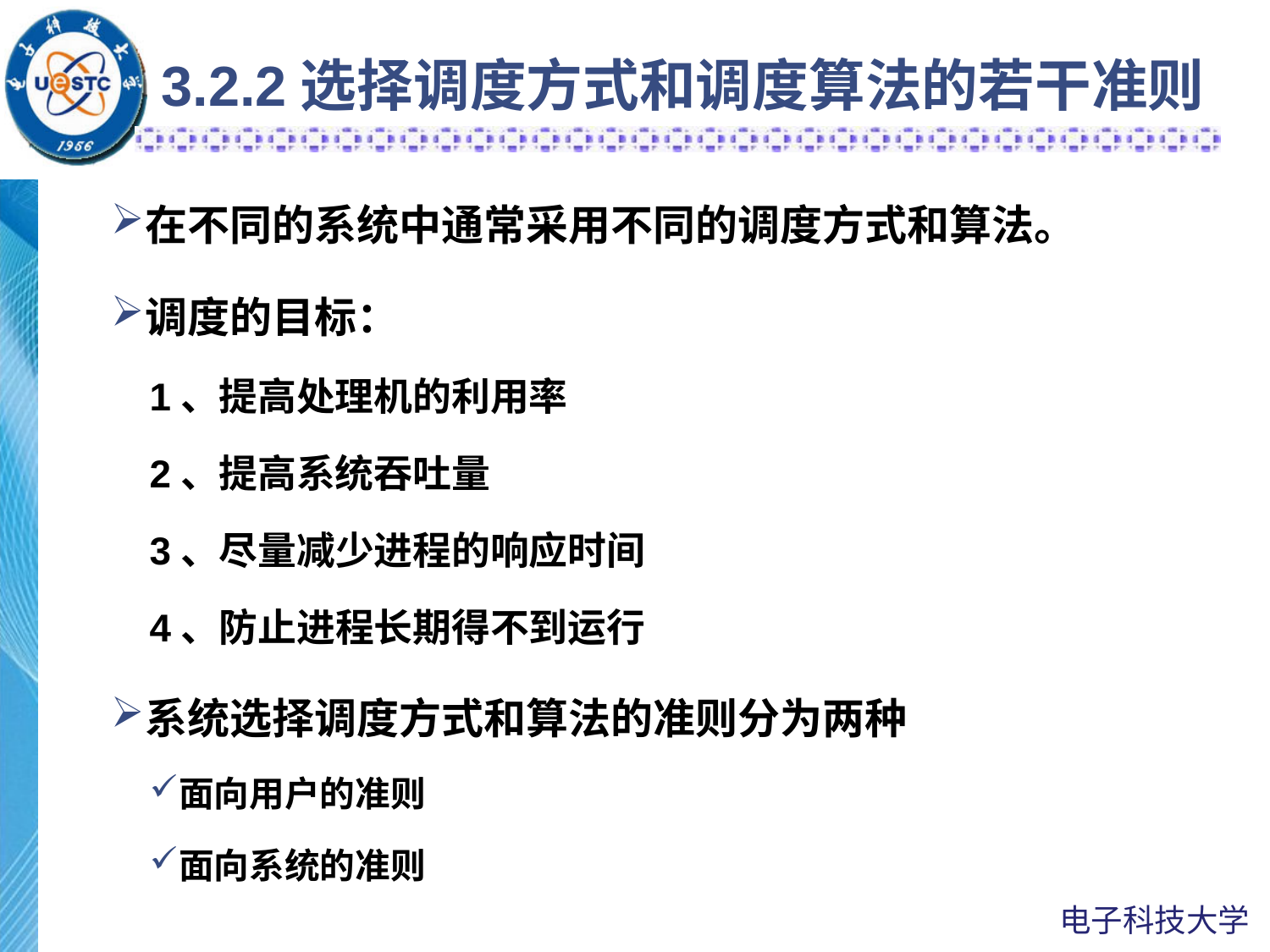

# 3.2.2选择调度方式和调度算法的若干准则
在不同的系统中通常采用不同的调度方式和算法。
调度的目标：
1、提高处理机的利用率
2、提高系统吞吐量
3、尽量减少进程的响应时间
4、防止进程长期得不到运行
系统选择调度方式和算法的准则分为两种
面向用户的准则
面向系统的准则